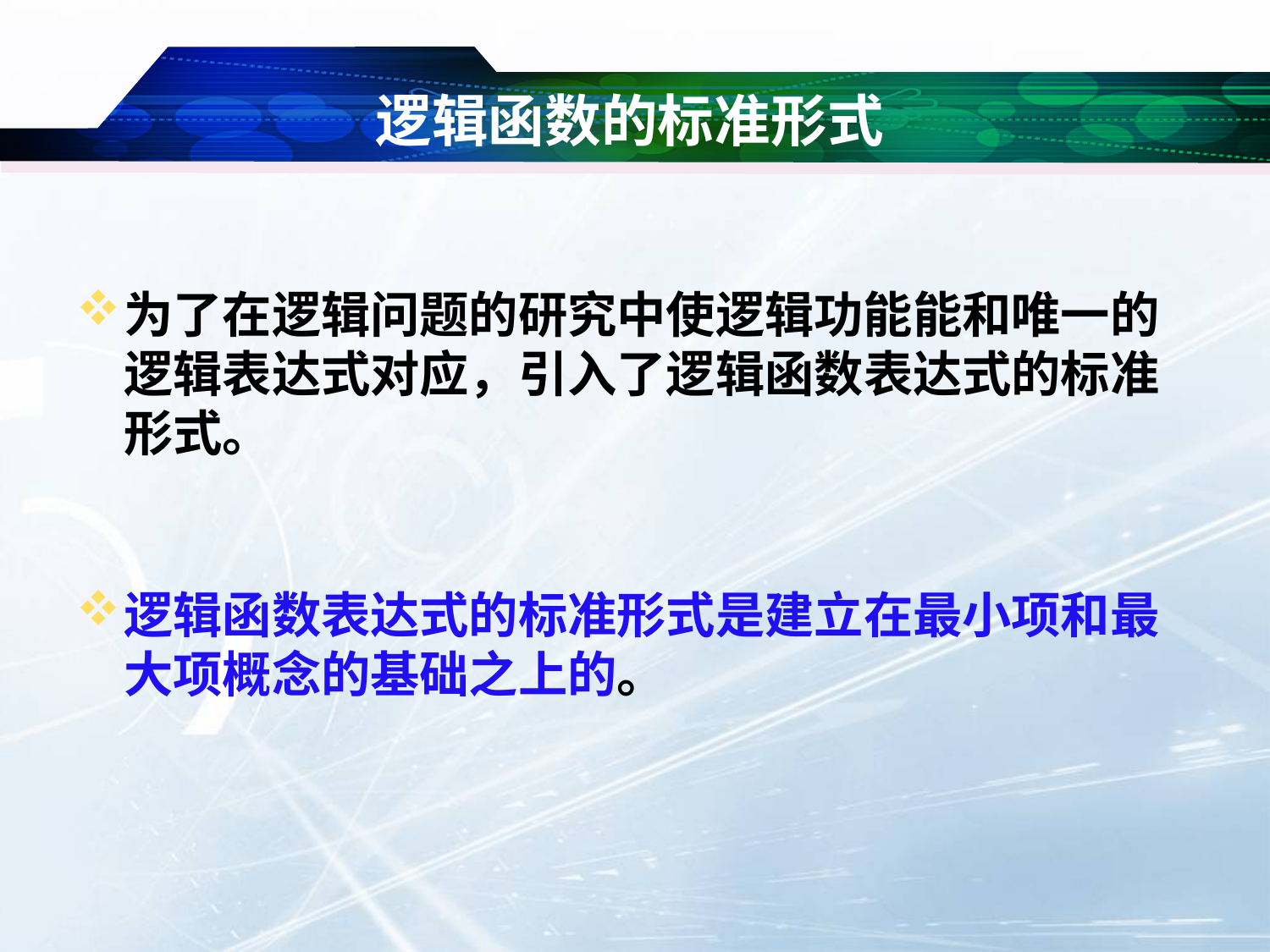

# 逻辑函数的标准形式

为了在逻辑问题的研究中使逻辑功能能和唯一的逻辑表达式对应，引入了逻辑函数表达式的标准形式。

逻辑函数表达式的标准形式是建立在最小项和最大项概念的基础之上的。